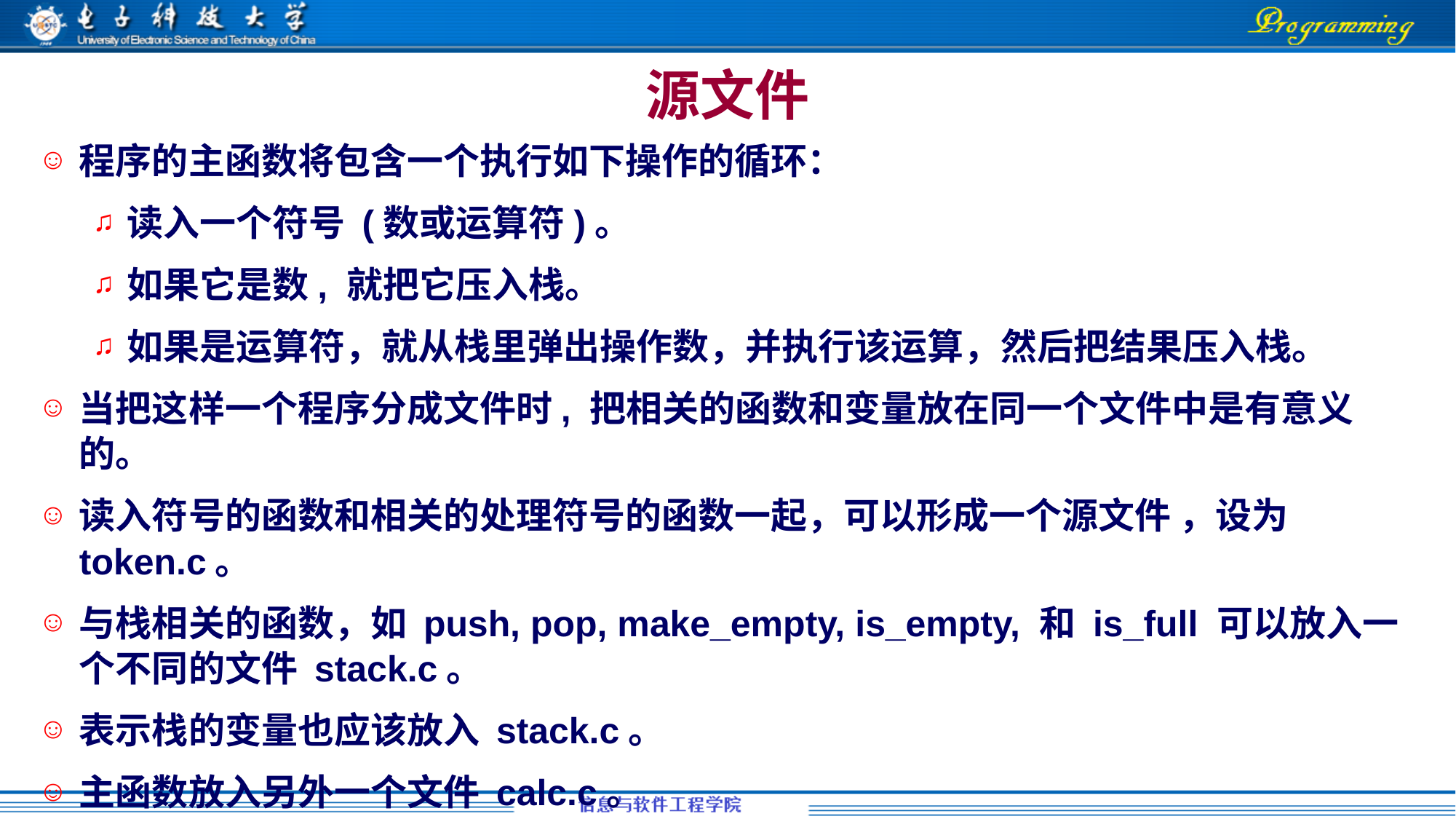

源文件
程序的主函数将包含一个执行如下操作的循环：
读入一个符号 (数或运算符)。
如果它是数, 就把它压入栈。
如果是运算符，就从栈里弹出操作数，并执行该运算，然后把结果压入栈。
当把这样一个程序分成文件时, 把相关的函数和变量放在同一个文件中是有意义的。
读入符号的函数和相关的处理符号的函数一起，可以形成一个源文件 ，设为token.c。
与栈相关的函数，如 push, pop, make_empty, is_empty, 和 is_full 可以放入一个不同的文件 stack.c。
表示栈的变量也应该放入 stack.c。
主函数放入另外一个文件 calc.c。